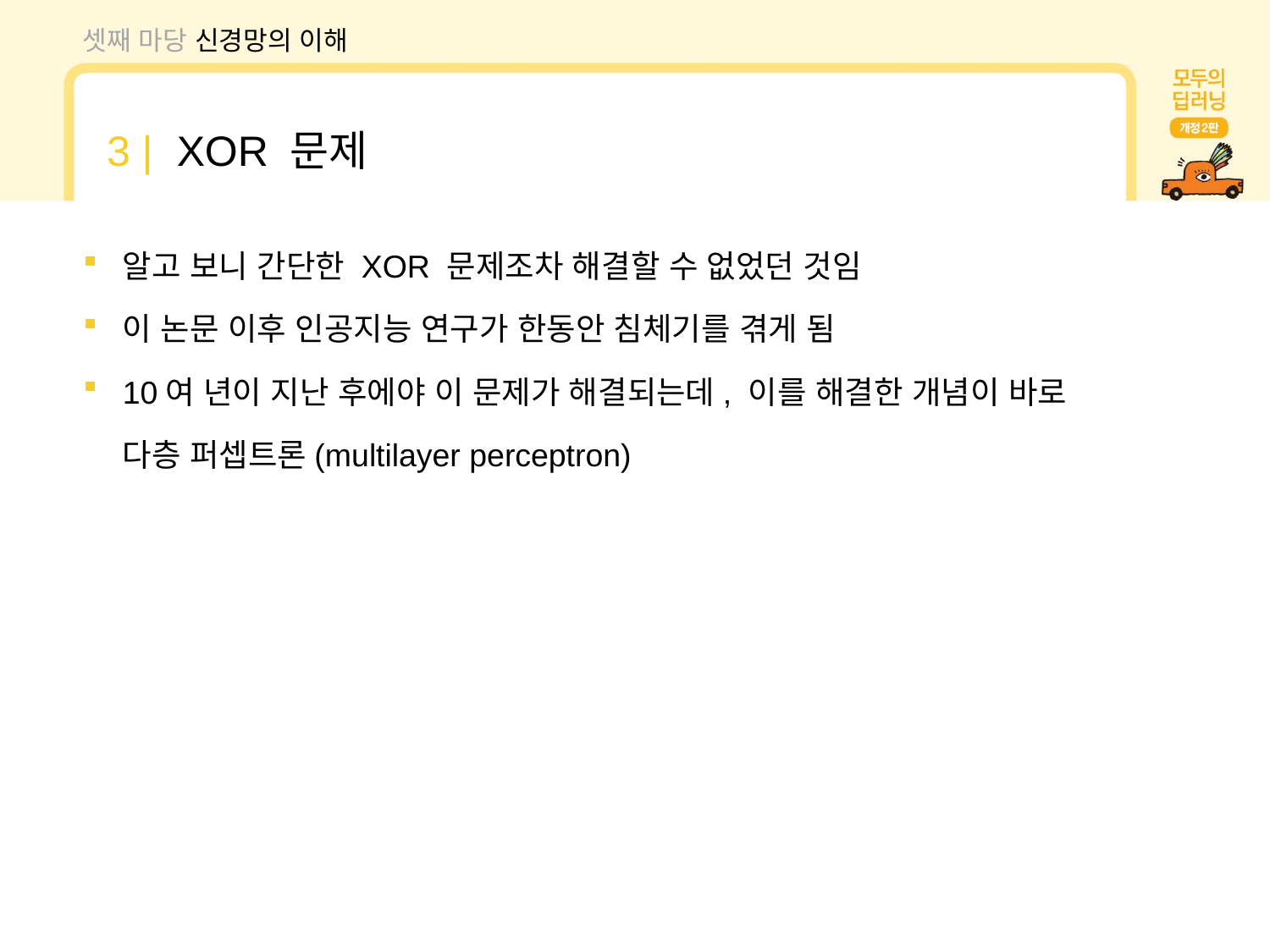

셋째 마당 신경망의 이해
3 |  XOR 문제
알고 보니 간단한 XOR 문제조차 해결할 수 없었던 것임
이 논문 이후 인공지능 연구가 한동안 침체기를 겪게 됨
10여 년이 지난 후에야 이 문제가 해결되는데, 이를 해결한 개념이 바로 다층 퍼셉트론(multilayer perceptron)